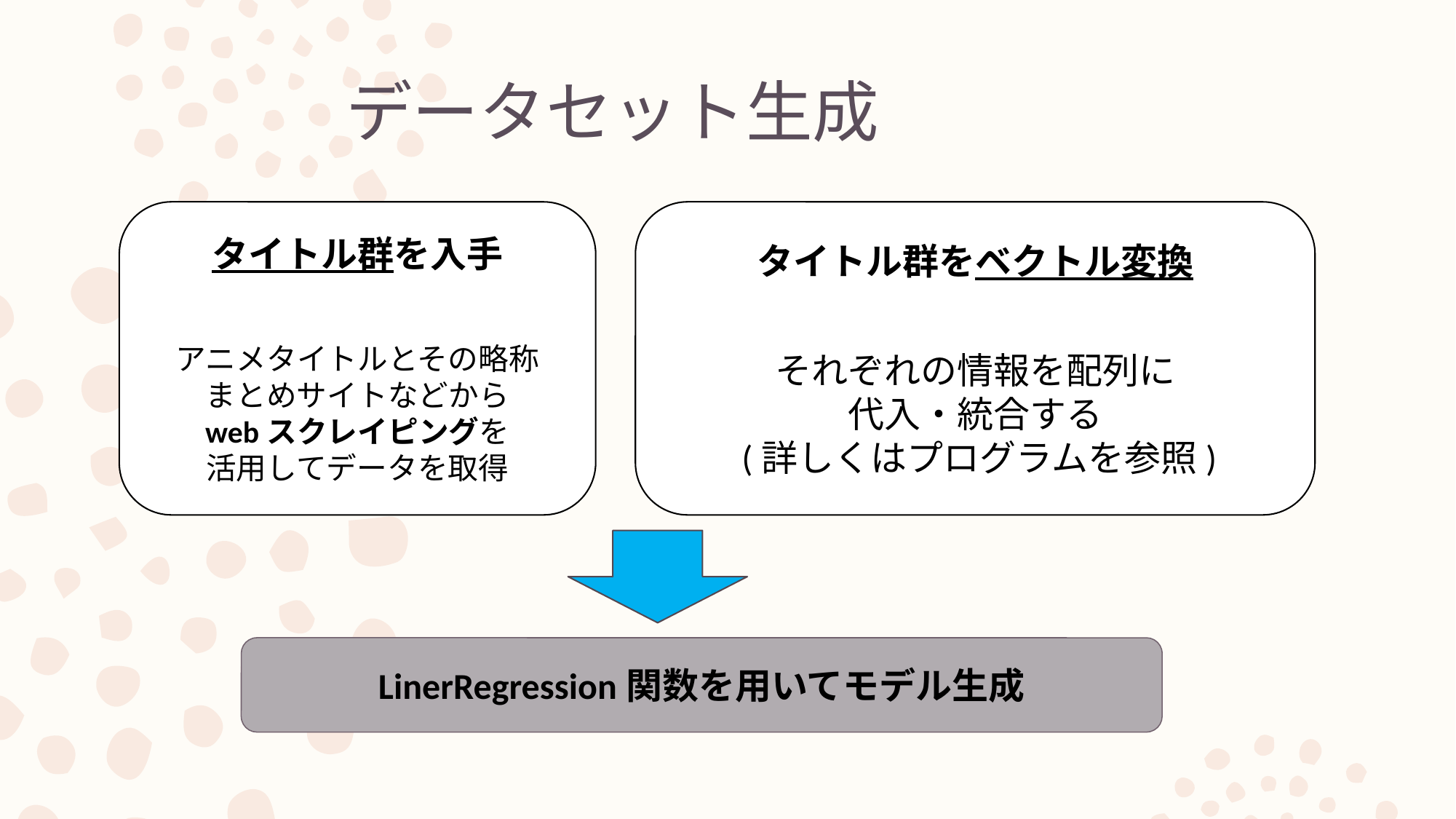

データセット生成
タイトル群を入手

アニメタイトルとその略称
まとめサイトなどから
webスクレイピングを
活用してデータを取得
タイトル群をベクトル変換

それぞれの情報を配列に
代入・統合する
 (詳しくはプログラムを参照)

LinerRegression関数を用いてモデル生成